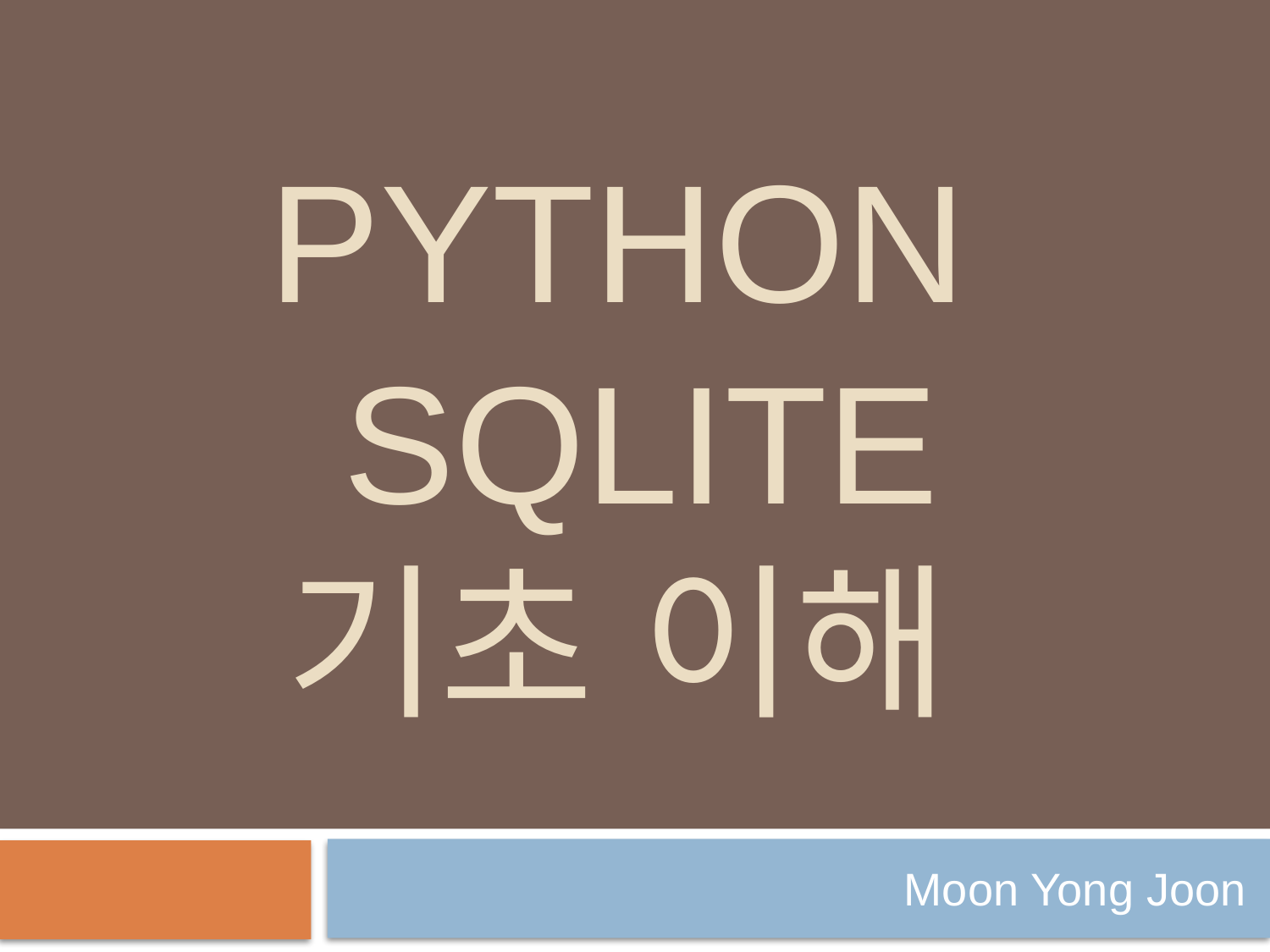

# Python sqlite 기초 이해
Moon Yong Joon